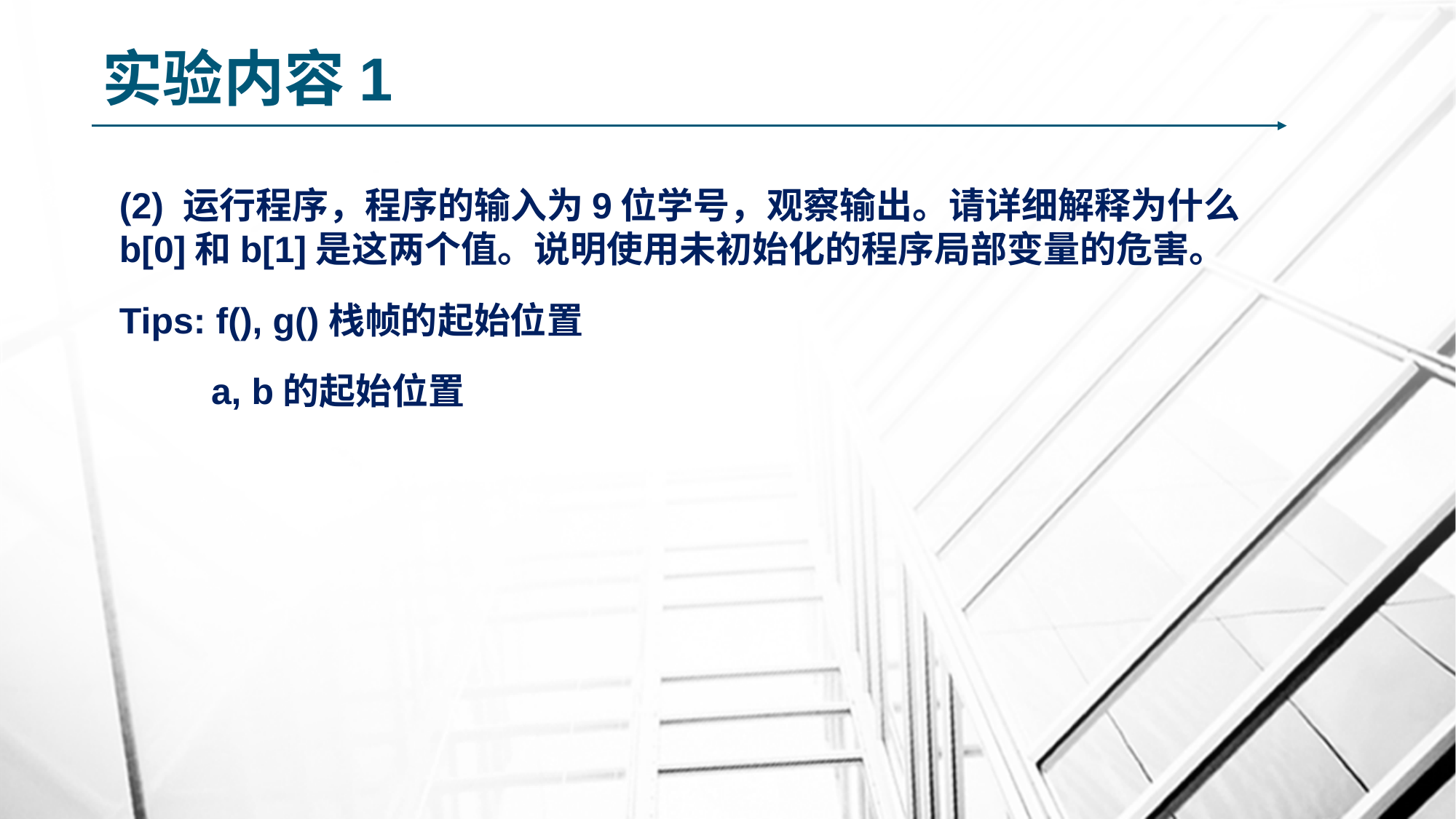

# 实验内容1
(2) 运行程序，程序的输入为9位学号，观察输出。请详细解释为什么b[0]和b[1]是这两个值。说明使用未初始化的程序局部变量的危害。
Tips: f(), g()栈帧的起始位置
         a, b的起始位置